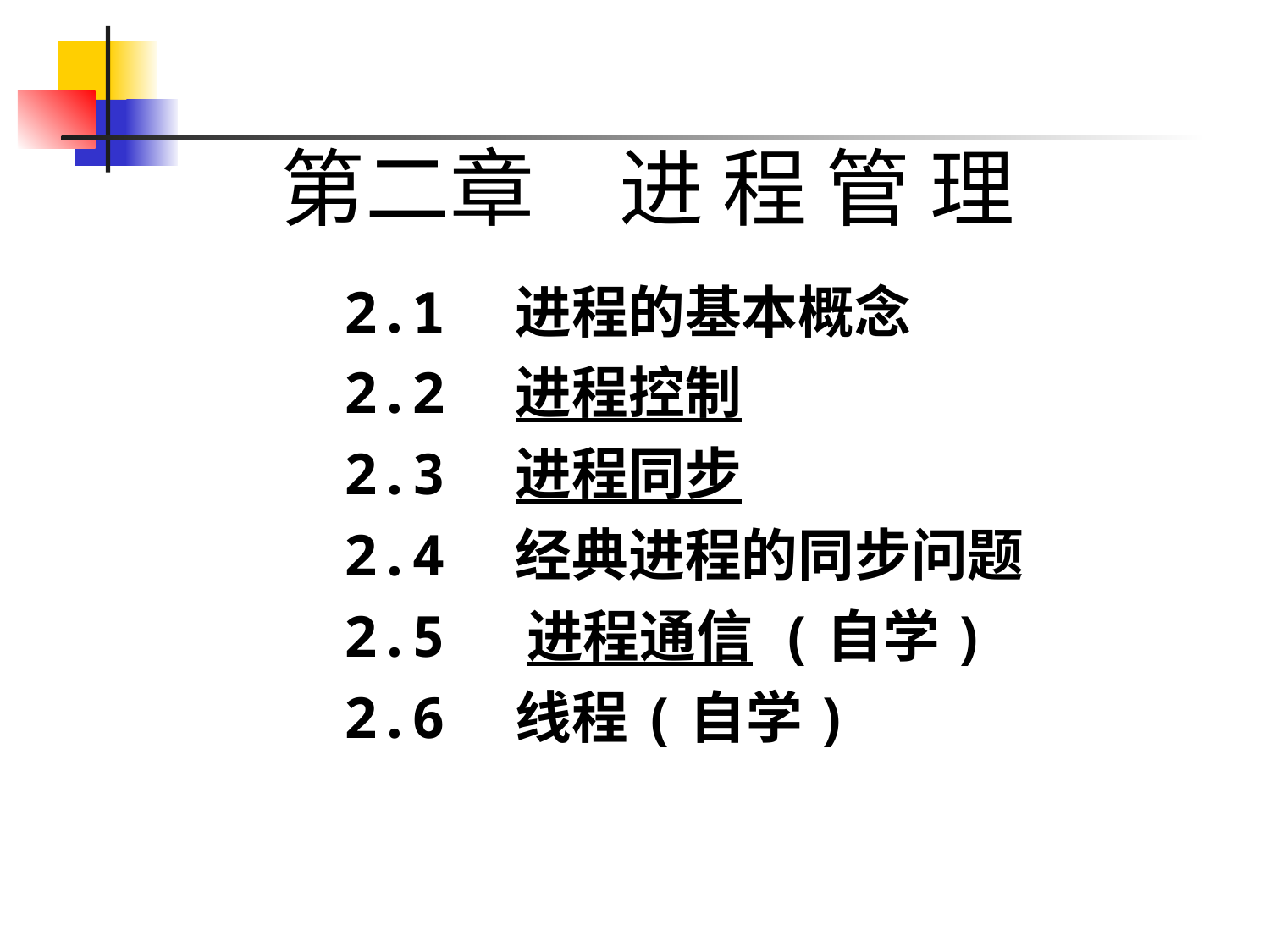

第二章　进 程 管 理
2.1　进程的基本概念
2.2　进程控制
2.3　进程同步
2.4　经典进程的同步问题
2.5  进程通信 (自学)
2.6　线程(自学)